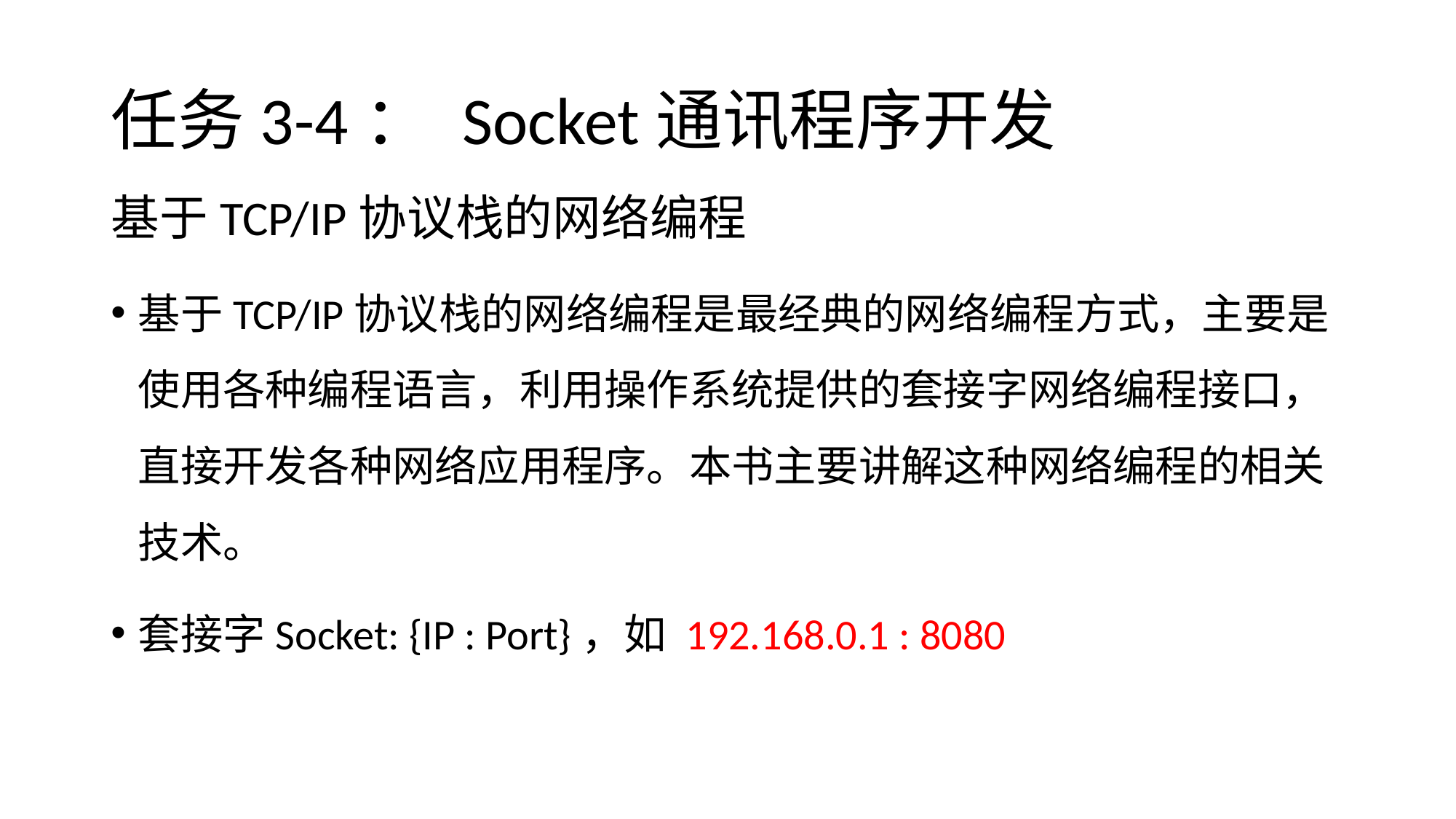

# 任务3-4： Socket通讯程序开发
基于TCP/IP协议栈的网络编程
基于TCP/IP协议栈的网络编程是最经典的网络编程方式，主要是使用各种编程语言，利用操作系统提供的套接字网络编程接口，直接开发各种网络应用程序。本书主要讲解这种网络编程的相关技术。
套接字Socket: {IP : Port}，如 192.168.0.1 : 8080